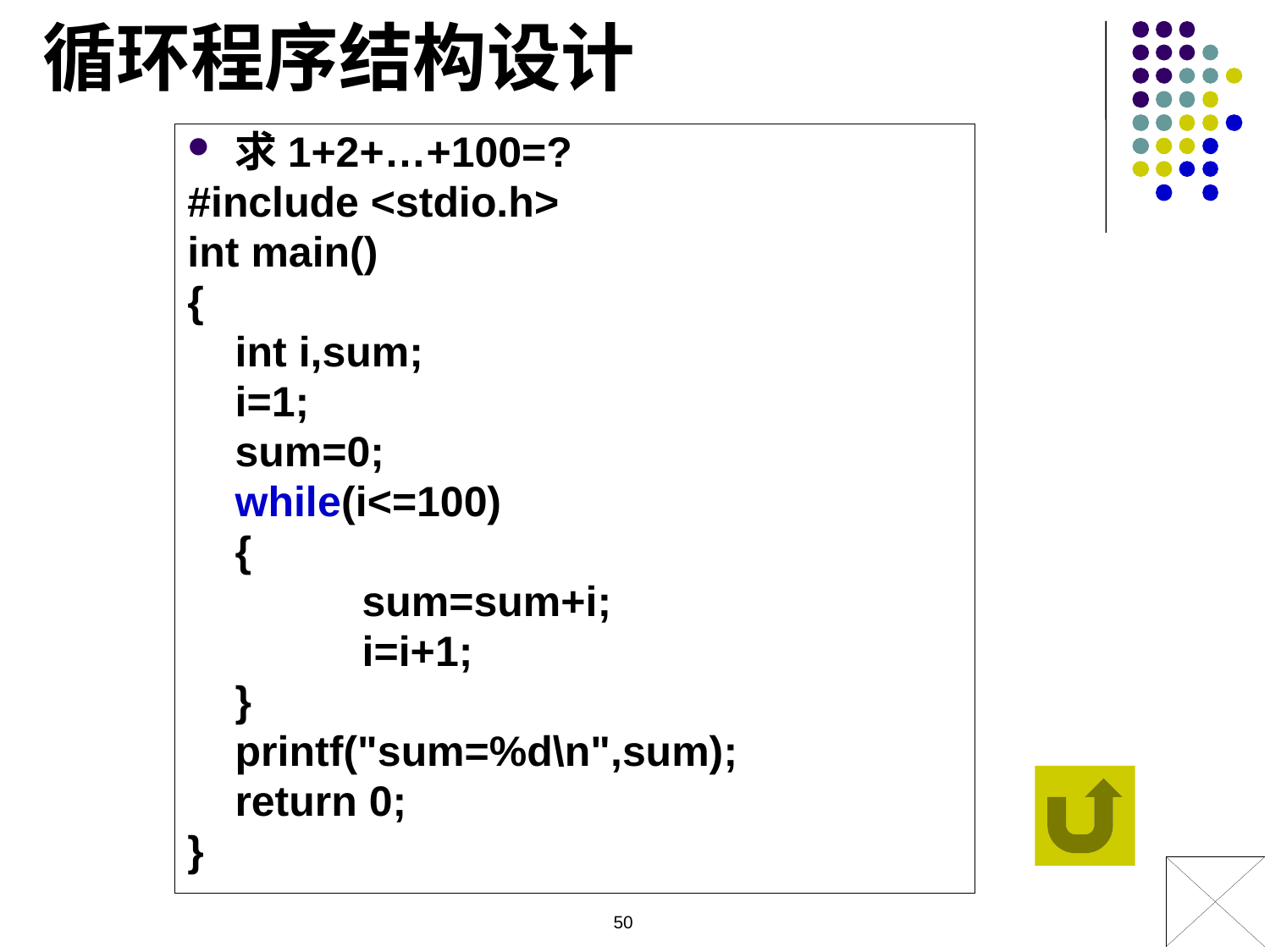

循环程序结构设计
求1+2+…+100=?
#include <stdio.h>
int main()
{
	int i,sum;
	i=1;
	sum=0;
	while(i<=100)
	{
		sum=sum+i;
		i=i+1;
	}
	printf("sum=%d\n",sum);
    return 0;
}

50